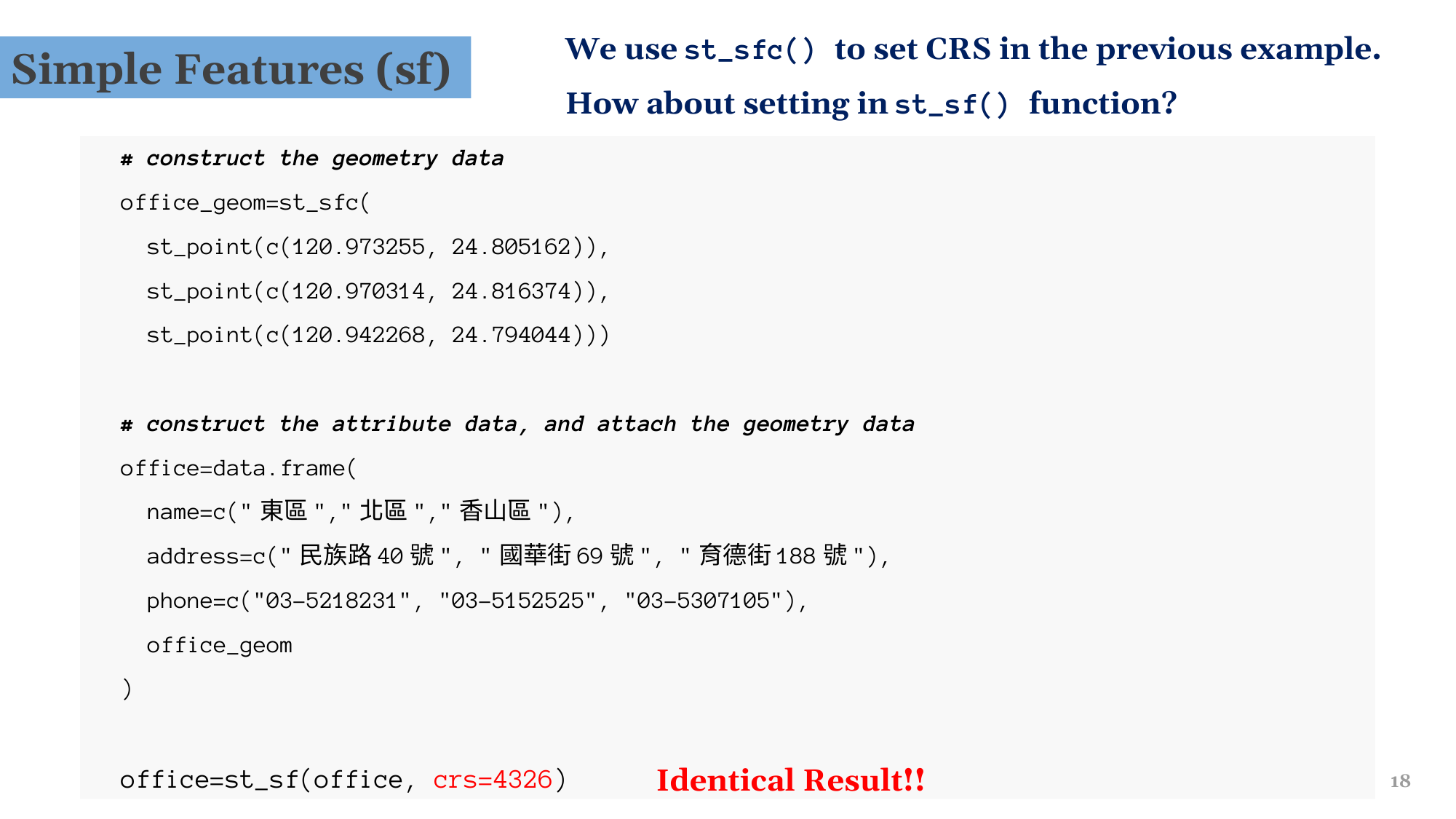

We use st_sfc() to set CRS in the previous example.
How about setting in st_sf() function?
Simple Features (sf)
# construct the geometry data
office_geom=st_sfc(
  st_point(c(120.973255, 24.805162)),
  st_point(c(120.970314, 24.816374)),
  st_point(c(120.942268, 24.794044)))

# construct the attribute data, and attach the geometry data
office=data.frame(
  name=c("東區","北區","香山區"),
  address=c("民族路40號", "國華街69號", "育德街188號"),
  phone=c("03-5218231", "03-5152525", "03-5307105"),
  office_geom
)

office=st_sf(office, crs=4326)
Identical Result!!
18